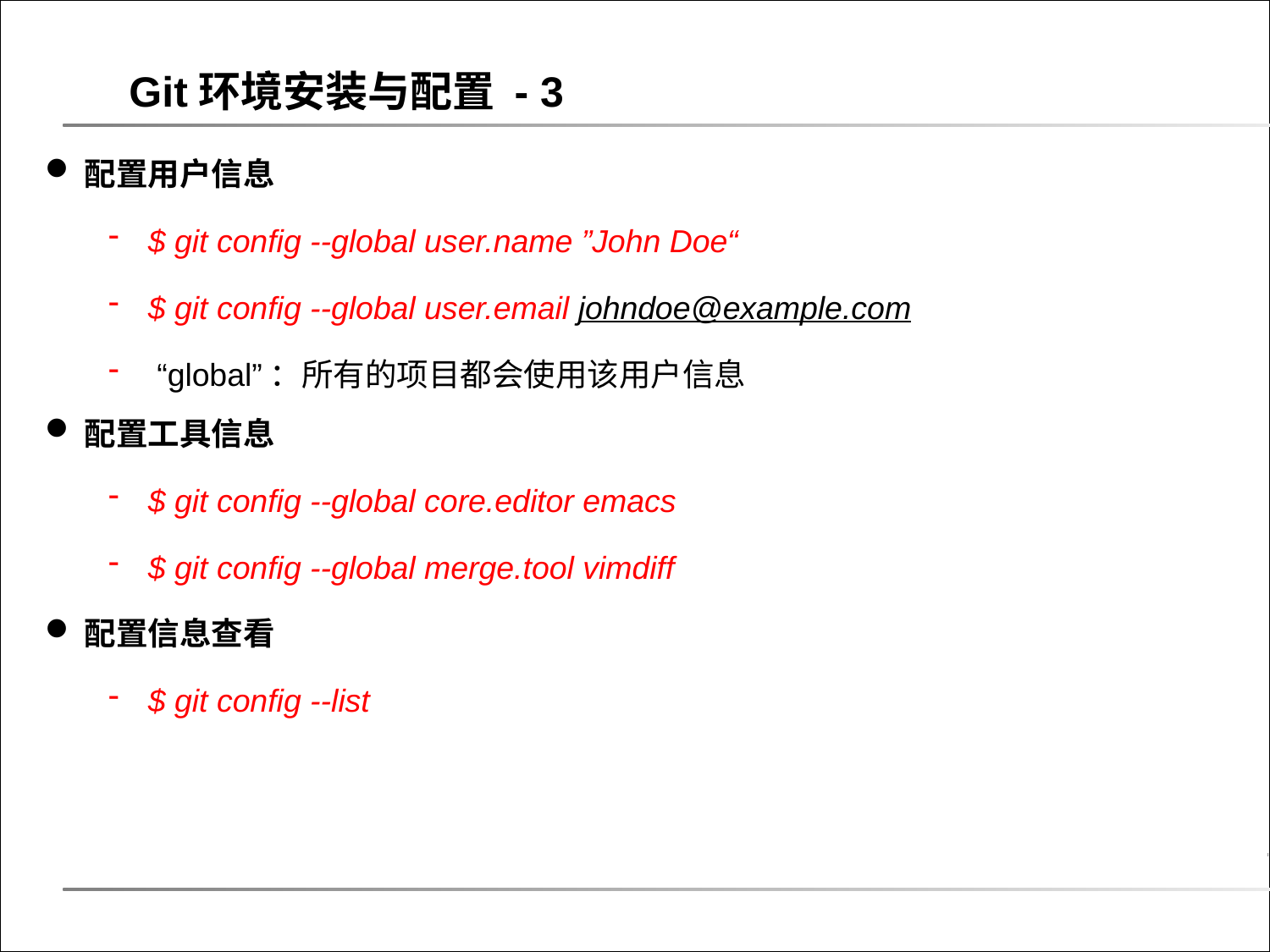

Git环境安装与配置 - 3
配置用户信息
$ git config --global user.name ”John Doe“
$ git config --global user.email johndoe@example.com
 “global”：所有的项目都会使用该用户信息

配置工具信息
$ git config --global core.editor emacs
$ git config --global merge.tool vimdiff

配置信息查看
$ git config --list